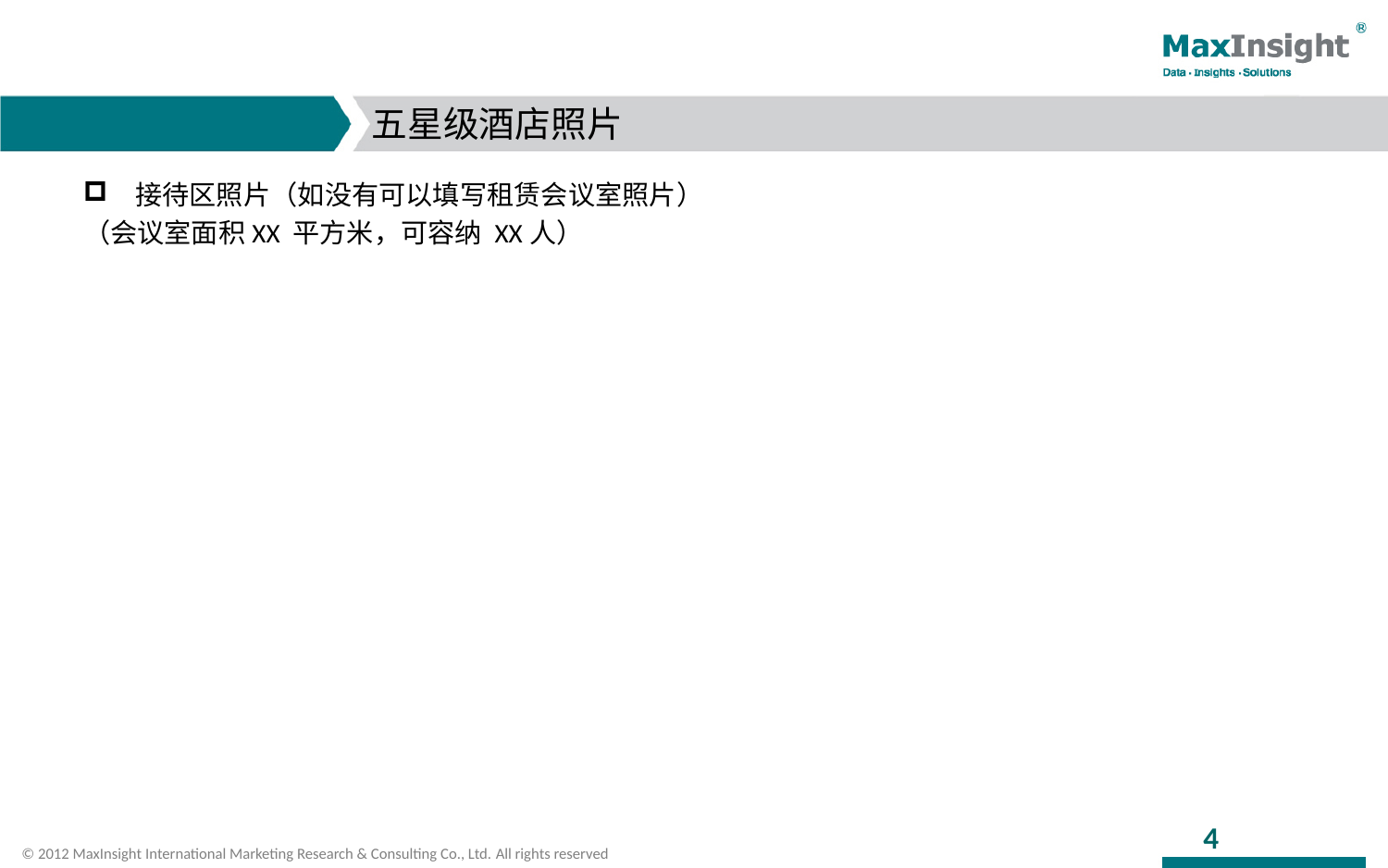

# 五星级酒店照片
接待区照片（如没有可以填写租赁会议室照片）
（会议室面积XX 平方米，可容纳 XX人）